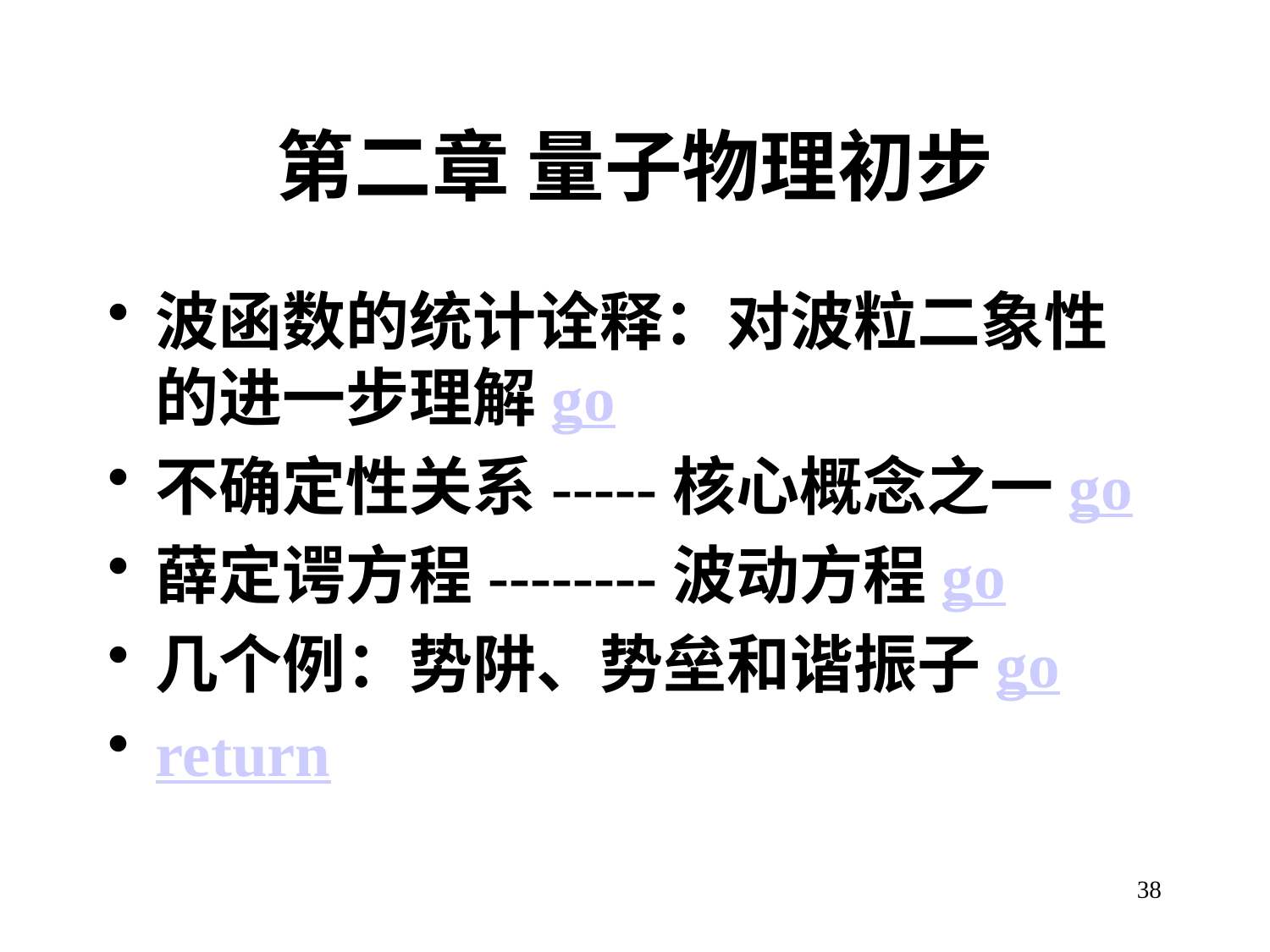

# 第二章 量子物理初步
波函数的统计诠释：对波粒二象性的进一步理解go
不确定性关系-----核心概念之一go
薛定谔方程--------波动方程go
几个例：势阱、势垒和谐振子go
return
38